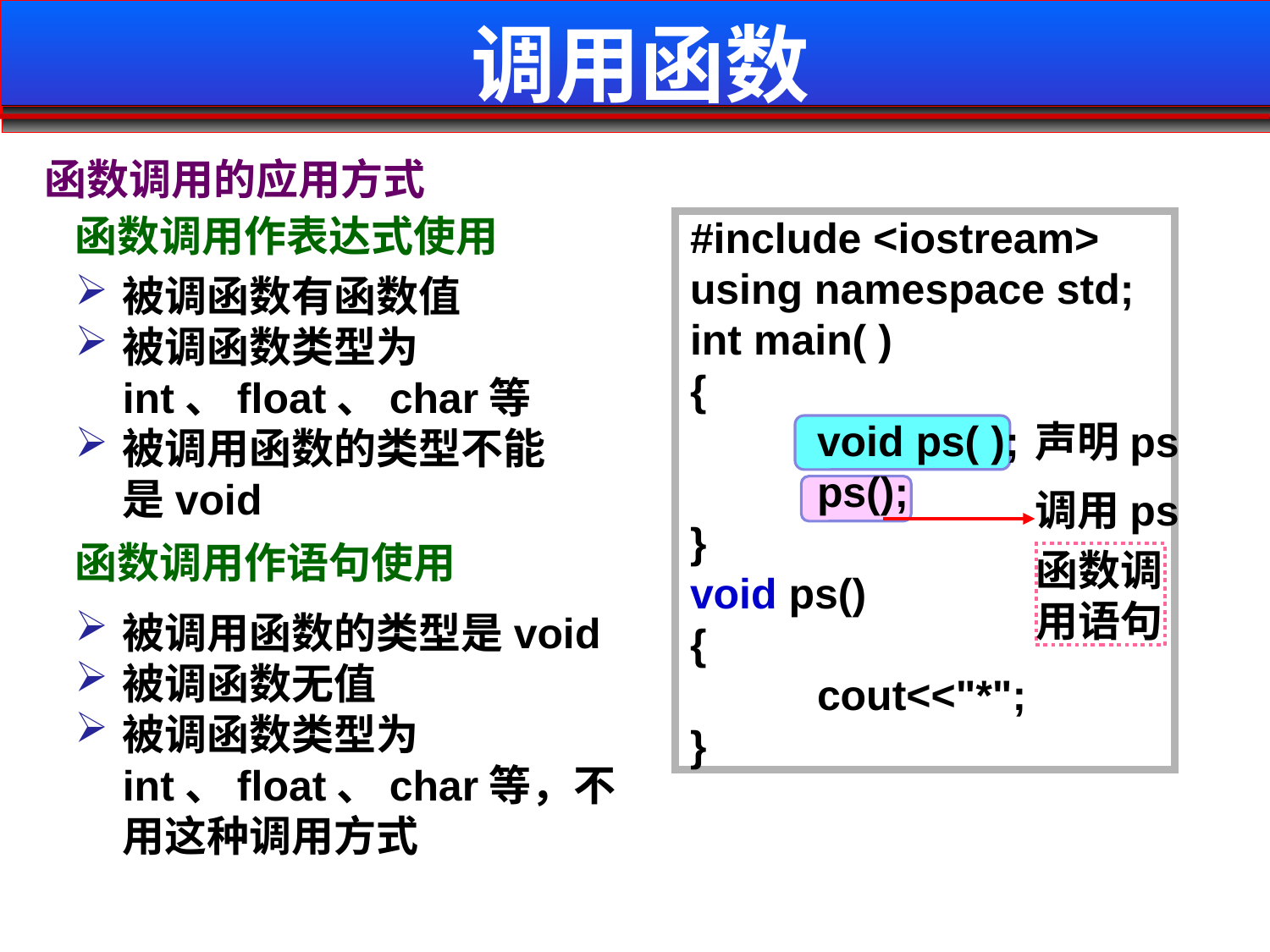

调用函数

 函数调用的应用方式
函数调用作表达式使用
#include <iostream>
using namespace std;
int main( )
{
	void ps( );
	ps();
}
void ps()
{
	cout<<"*";
}
被调函数有函数值
被调函数类型为int、float、char等
被调用函数的类型不能是void
声明ps

调用ps
函数调用作语句使用
函数调用语句
被调用函数的类型是void
被调函数无值
被调函数类型为int、float、char等，不用这种调用方式